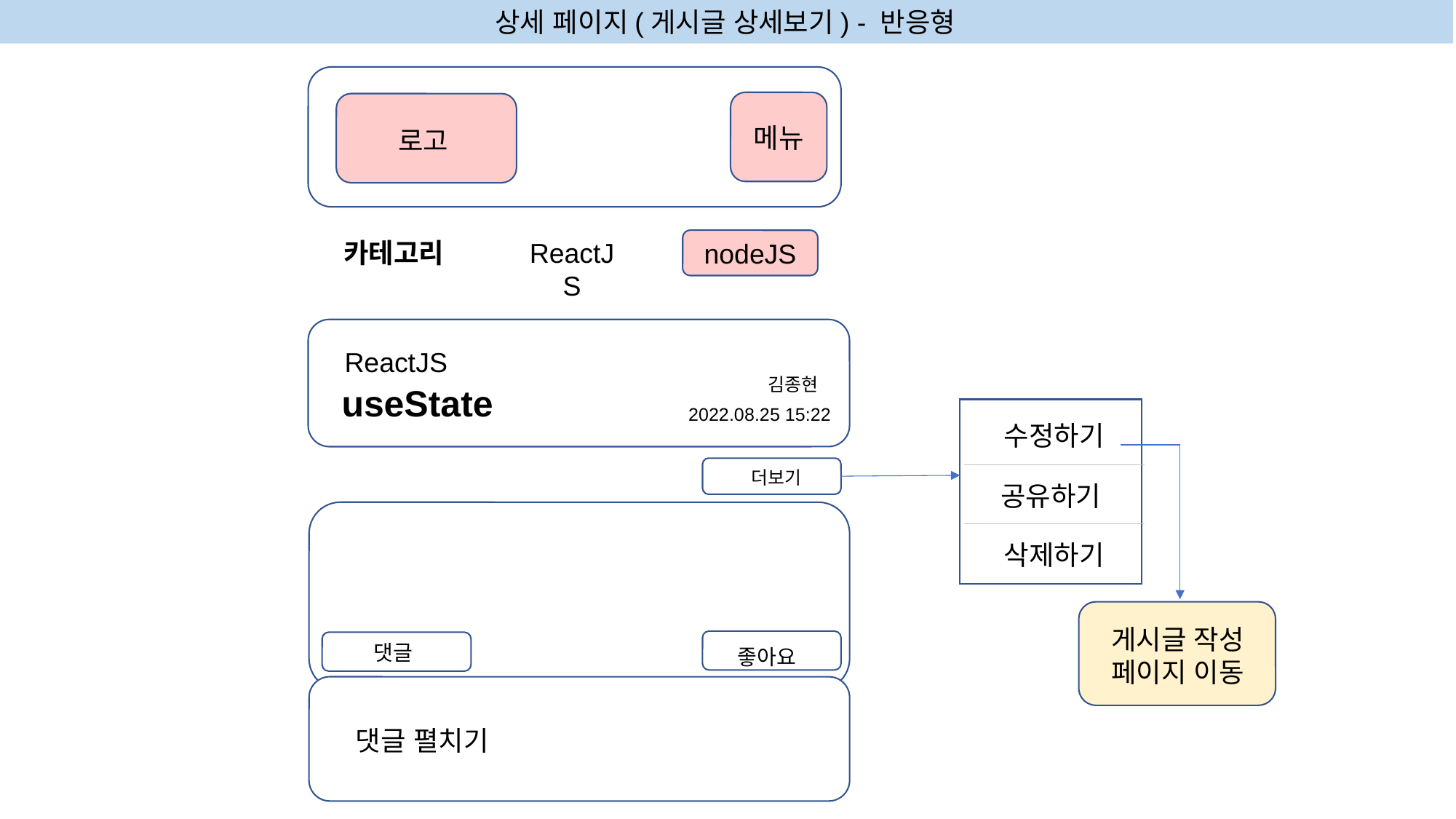

상세 페이지(게시글 상세보기) - 반응형

메뉴
로고
ReactJS

카테고리
nodeJS

ReactJS
김종현
useState
2022.08.25 15:22

수정하기

더보기
공유하기

삭제하기

게시글 작성 페이지 이동

댓글
좋아요

댓글 펼치기